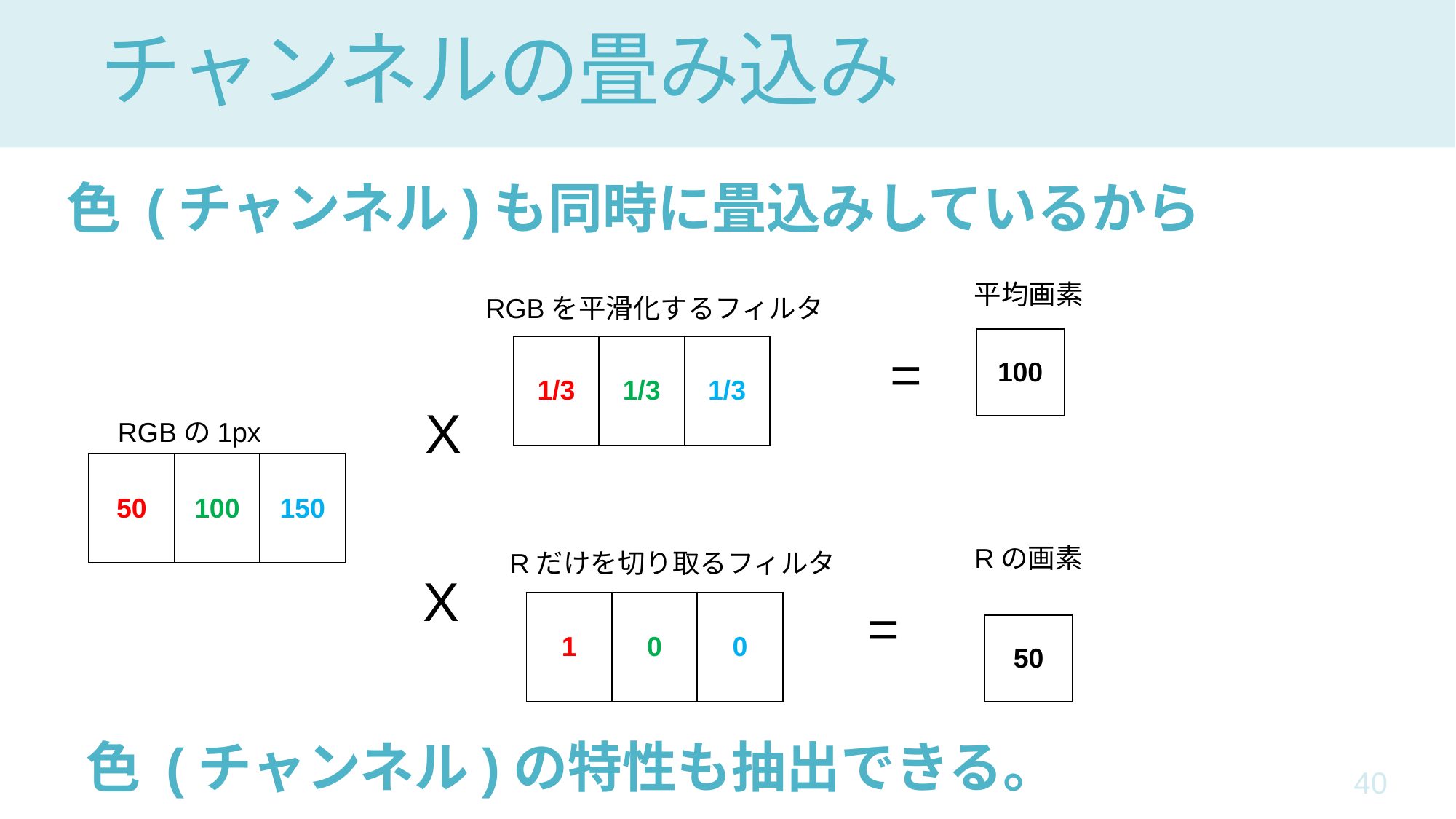

# チャンネルの畳み込み
色 (チャンネル)も同時に畳込みしているから
平均画素
RGBを平滑化するフィルタ
| 100 |
| --- |
=
| 1/3 | 1/3 | 1/3 |
| --- | --- | --- |
X
RGBの1px
| 50 | 100 | 150 |
| --- | --- | --- |
Rの画素
Rだけを切り取るフィルタ
X
=
| 1 | 0 | 0 |
| --- | --- | --- |
| 50 |
| --- |
色 (チャンネル)の特性も抽出できる。